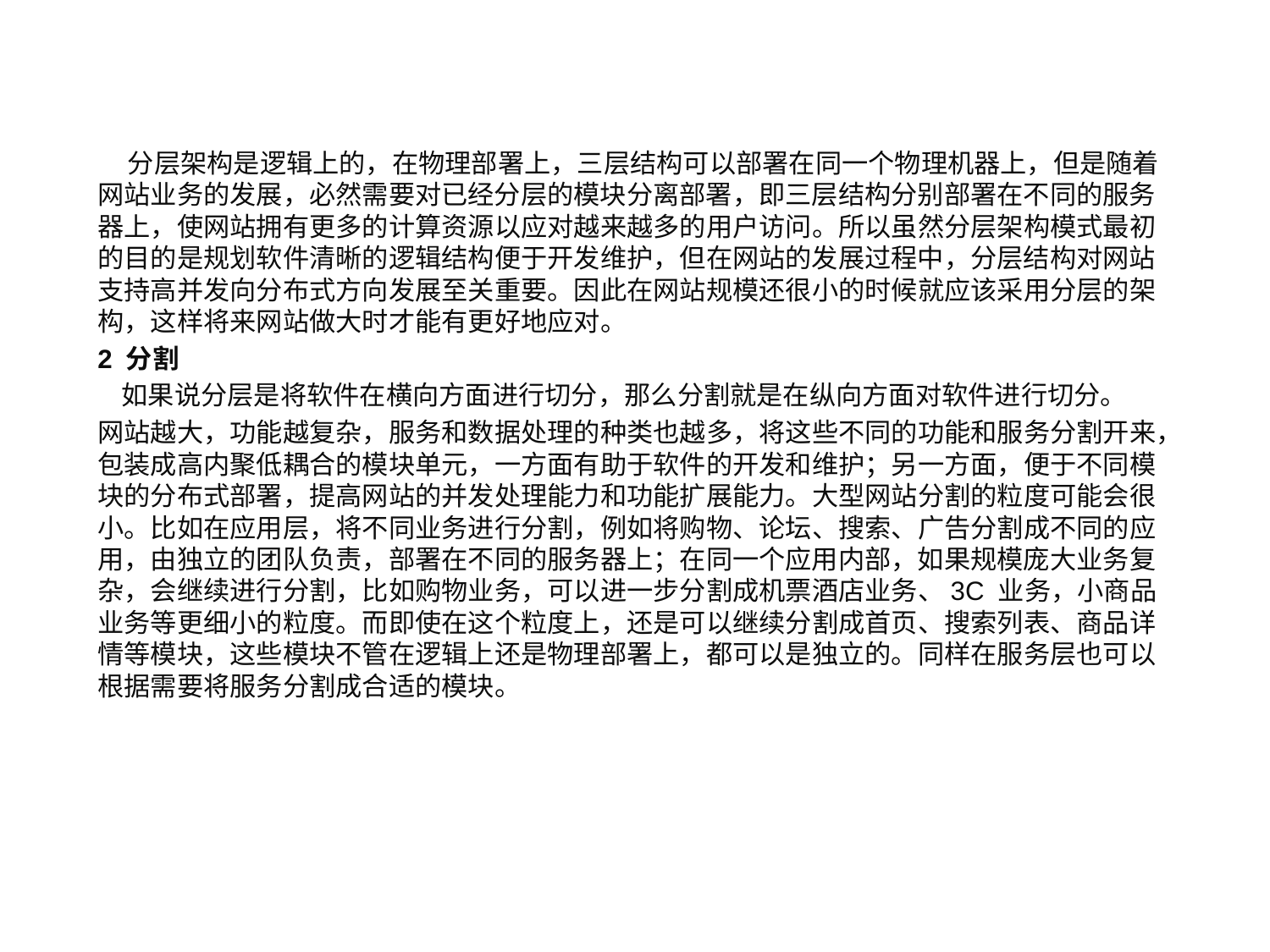

分层架构是逻辑上的，在物理部署上，三层结构可以部署在同一个物理机器上，但是随着网站业务的发展，必然需要对已经分层的模块分离部署，即三层结构分别部署在不同的服务器上，使网站拥有更多的计算资源以应对越来越多的用户访问。所以虽然分层架构模式最初的目的是规划软件清晰的逻辑结构便于开发维护，但在网站的发展过程中，分层结构对网站支持高并发向分布式方向发展至关重要。因此在网站规模还很小的时候就应该采用分层的架构，这样将来网站做大时才能有更好地应对。
2 分割
   如果说分层是将软件在横向方面进行切分，那么分割就是在纵向方面对软件进行切分。
网站越大，功能越复杂，服务和数据处理的种类也越多，将这些不同的功能和服务分割开来，包装成高内聚低耦合的模块单元，一方面有助于软件的开发和维护；另一方面，便于不同模块的分布式部署，提高网站的并发处理能力和功能扩展能力。大型网站分割的粒度可能会很小。比如在应用层，将不同业务进行分割，例如将购物、论坛、搜索、广告分割成不同的应用，由独立的团队负责，部署在不同的服务器上；在同一个应用内部，如果规模庞大业务复杂，会继续进行分割，比如购物业务，可以进一步分割成机票酒店业务、3C 业务，小商品业务等更细小的粒度。而即使在这个粒度上，还是可以继续分割成首页、搜索列表、商品详情等模块，这些模块不管在逻辑上还是物理部署上，都可以是独立的。同样在服务层也可以根据需要将服务分割成合适的模块。